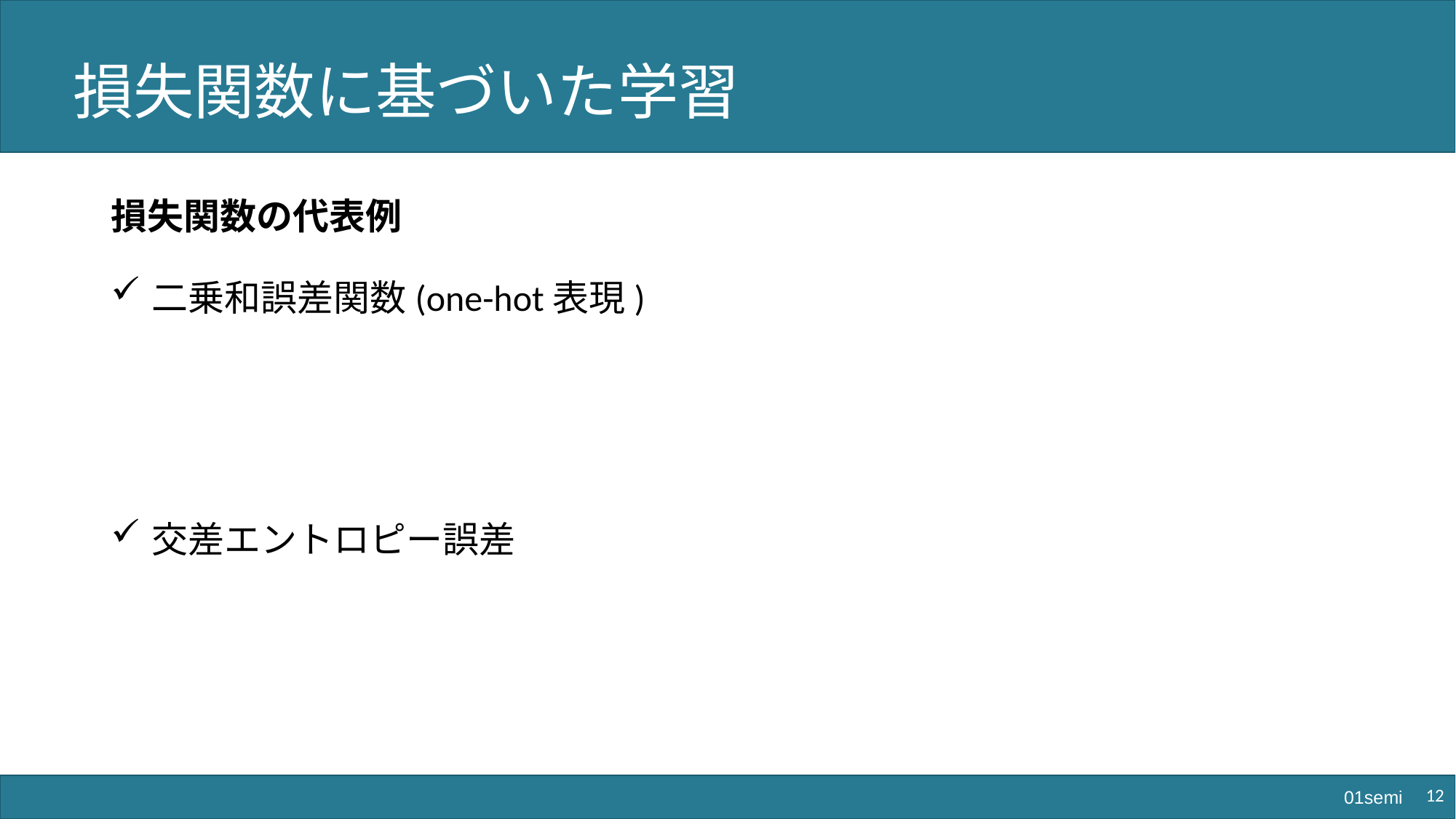

# 損失関数に基づいた学習
損失関数の代表例
二乗和誤差関数(one-hot表現)

交差エントロピー誤差
12
01semi